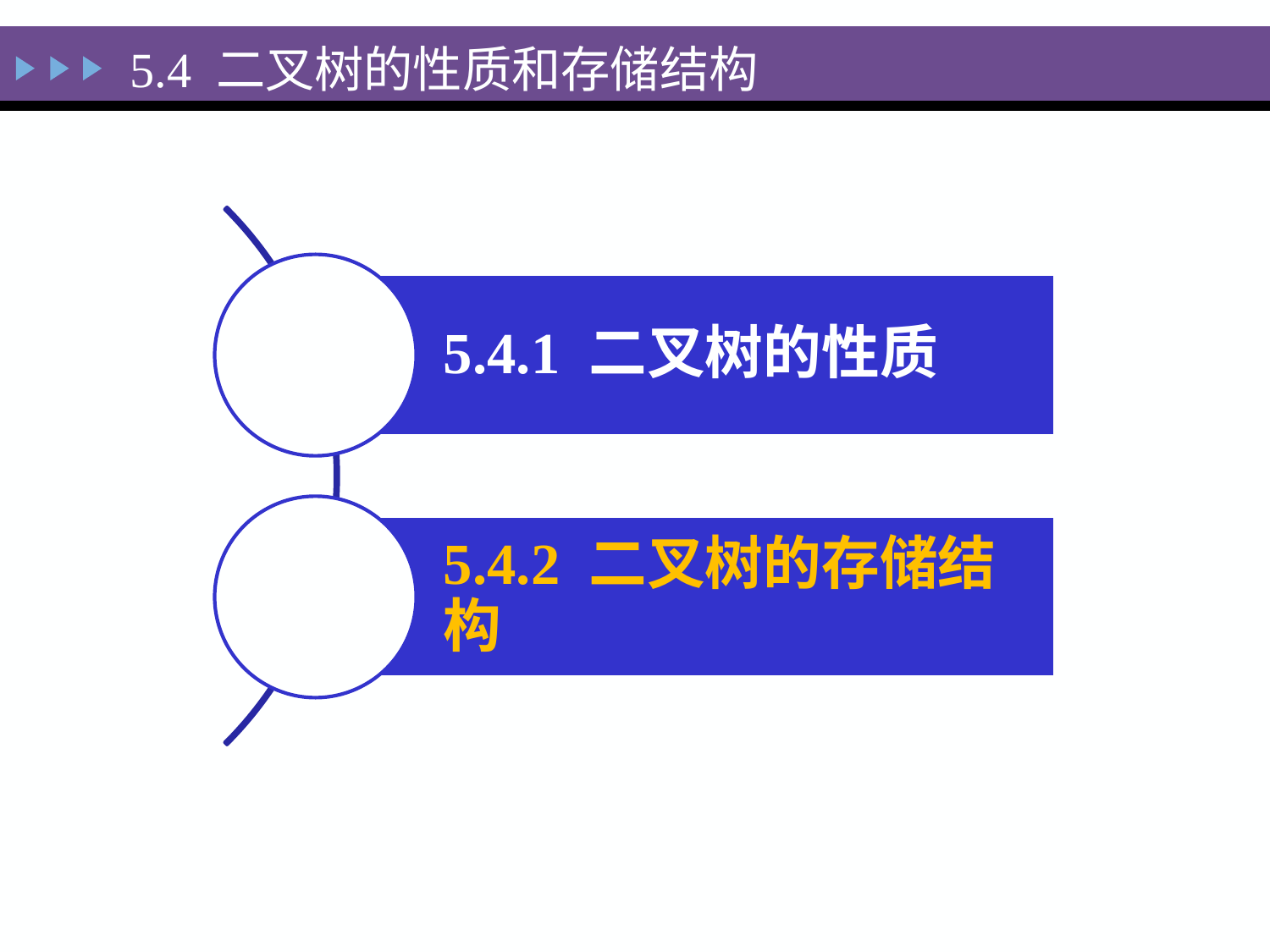

# 5.4 二叉树的性质和存储结构
5.4.1 二叉树的性质
5.4.2 二叉树的存储结构